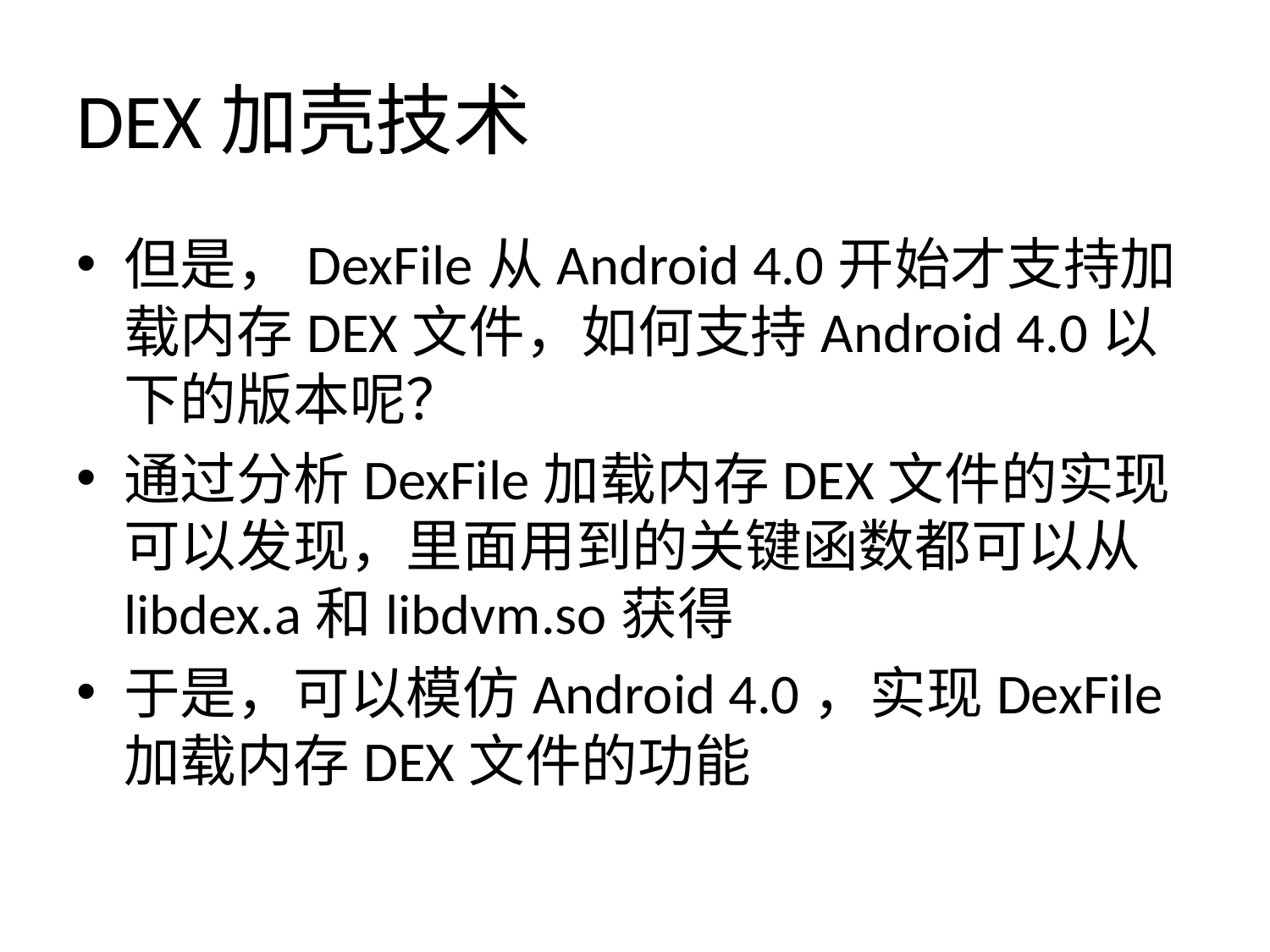

# DEX加壳技术
但是，DexFile从Android 4.0开始才支持加载内存DEX文件，如何支持Android 4.0以下的版本呢？
通过分析DexFile加载内存DEX文件的实现可以发现，里面用到的关键函数都可以从libdex.a和libdvm.so获得
于是，可以模仿Android 4.0，实现DexFile加载内存DEX文件的功能